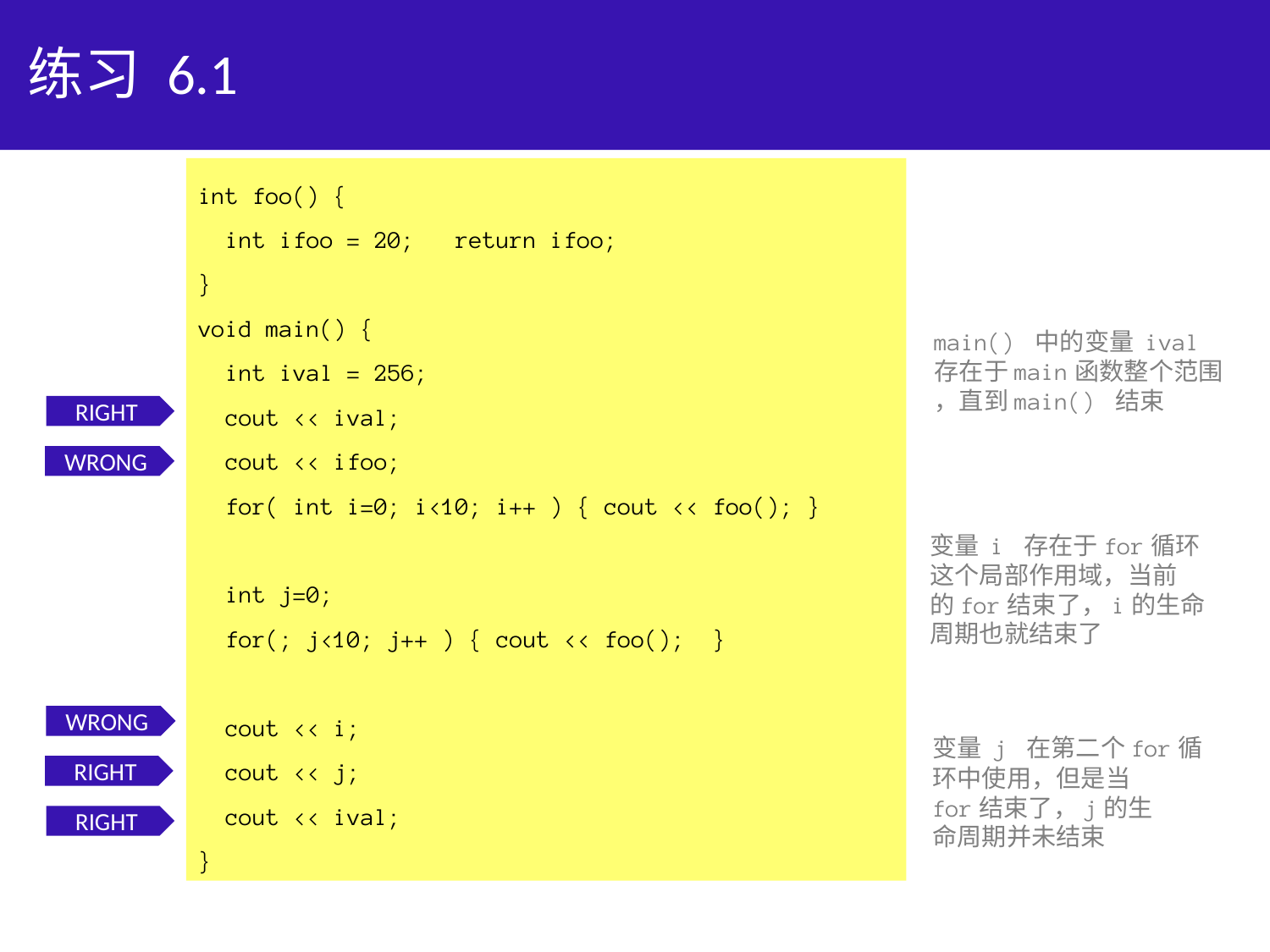

# 练习 6.1
int foo() {
  int ifoo = 20;   return ifoo;
}
void main() {
  int ival = 256;
  cout << ival;
  cout << ifoo;
  for( int i=0; i<10; i++ ) { cout << foo(); }

  int j=0;
  for(; j<10; j++ ) { cout << foo();  }

  cout << i;
  cout << j;
  cout << ival;
}
main() 中的变量 ival
存在于main函数整个范围
，直到main() 结束
RIGHT
WRONG
变量 i 存在于for循环
这个局部作用域，当前
的for结束了，i的生命
周期也就结束了
WRONG
变量 j 在第二个for循
环中使用，但是当
for结束了，j的生
命周期并未结束
RIGHT
RIGHT
8